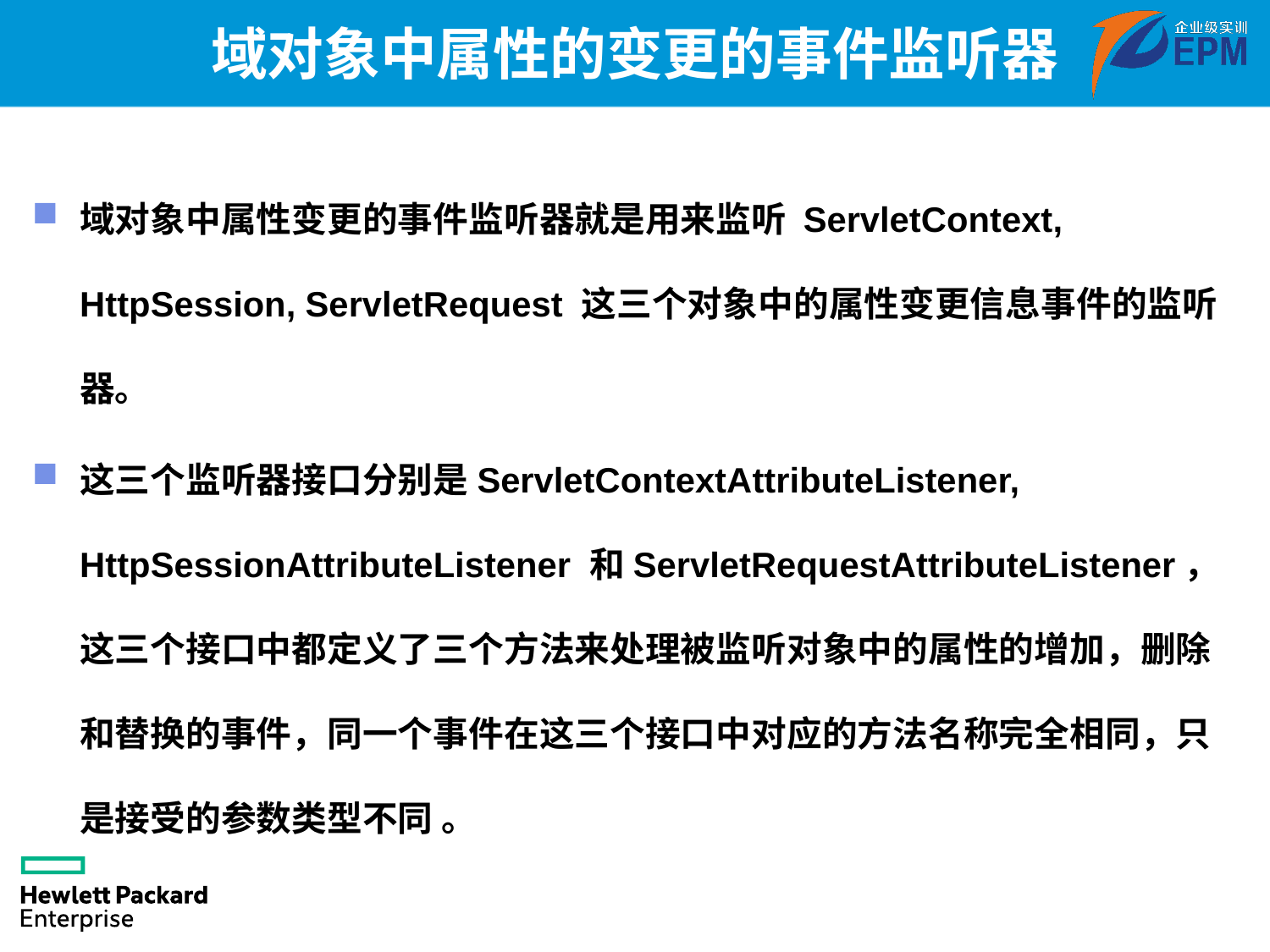

# 域对象中属性的变更的事件监听器
域对象中属性变更的事件监听器就是用来监听 ServletContext, HttpSession, ServletRequest 这三个对象中的属性变更信息事件的监听器。
这三个监听器接口分别是ServletContextAttributeListener, HttpSessionAttributeListener 和ServletRequestAttributeListener，这三个接口中都定义了三个方法来处理被监听对象中的属性的增加，删除和替换的事件，同一个事件在这三个接口中对应的方法名称完全相同，只是接受的参数类型不同 。